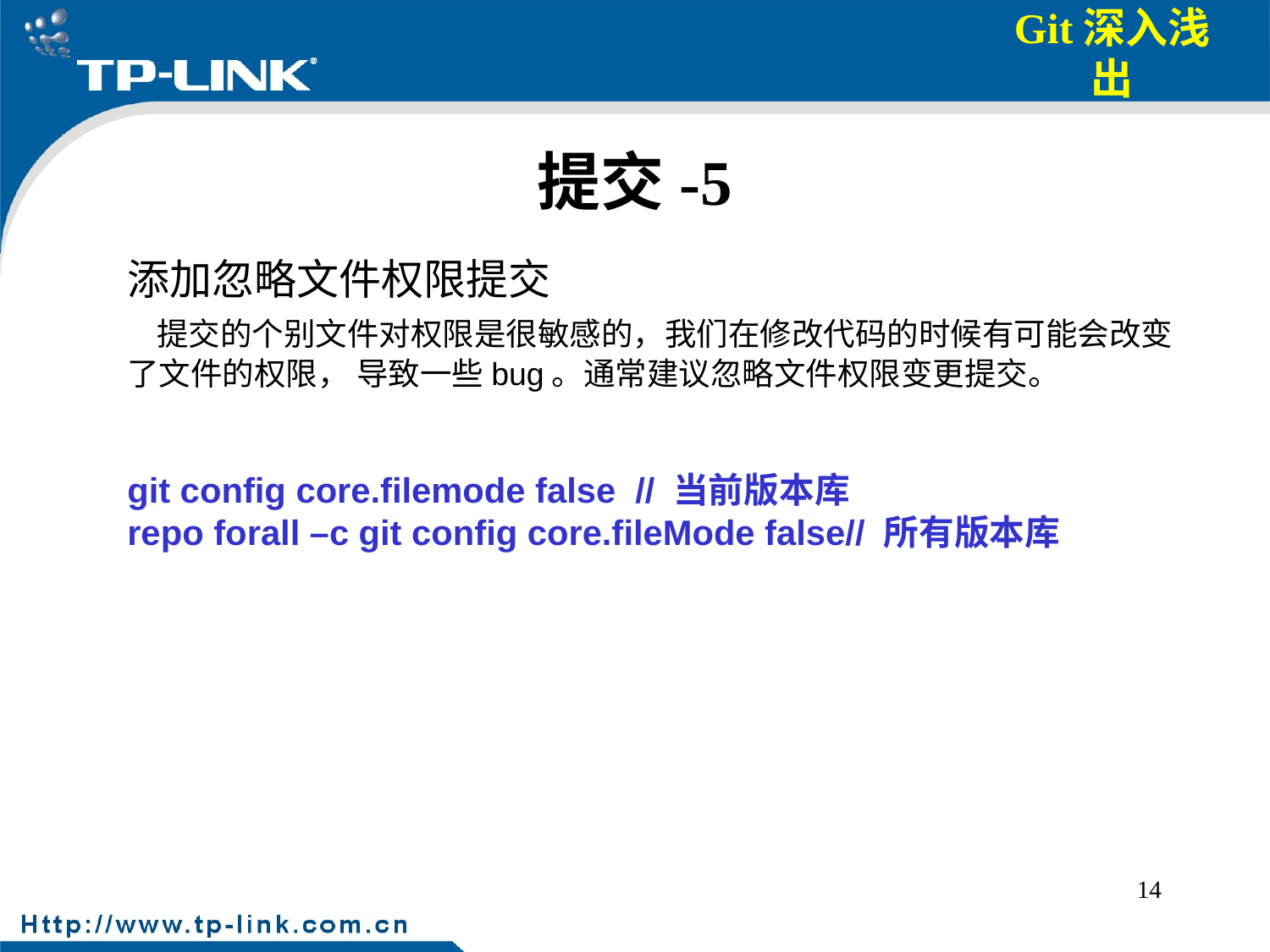

# 提交-5
添加忽略文件权限提交
  提交的个别文件对权限是很敏感的，我们在修改代码的时候有可能会改变了文件的权限， 导致一些bug。通常建议忽略文件权限变更提交。

git config core.filemode false  // 当前版本库
repo forall –c git config core.fileMode false// 所有版本库
14